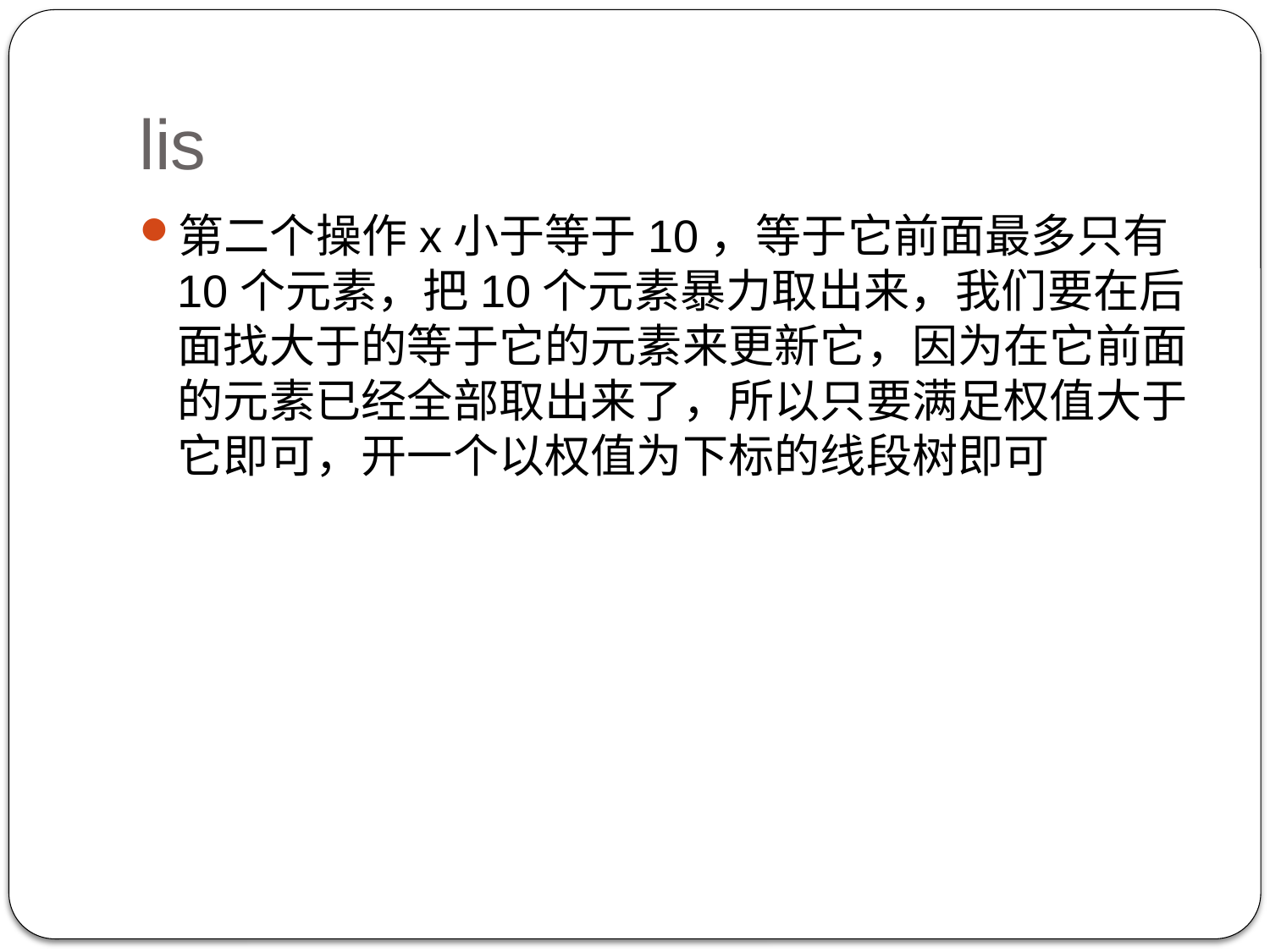

# lis
第二个操作x小于等于10，等于它前面最多只有10个元素，把10个元素暴力取出来，我们要在后面找大于的等于它的元素来更新它，因为在它前面的元素已经全部取出来了，所以只要满足权值大于它即可，开一个以权值为下标的线段树即可